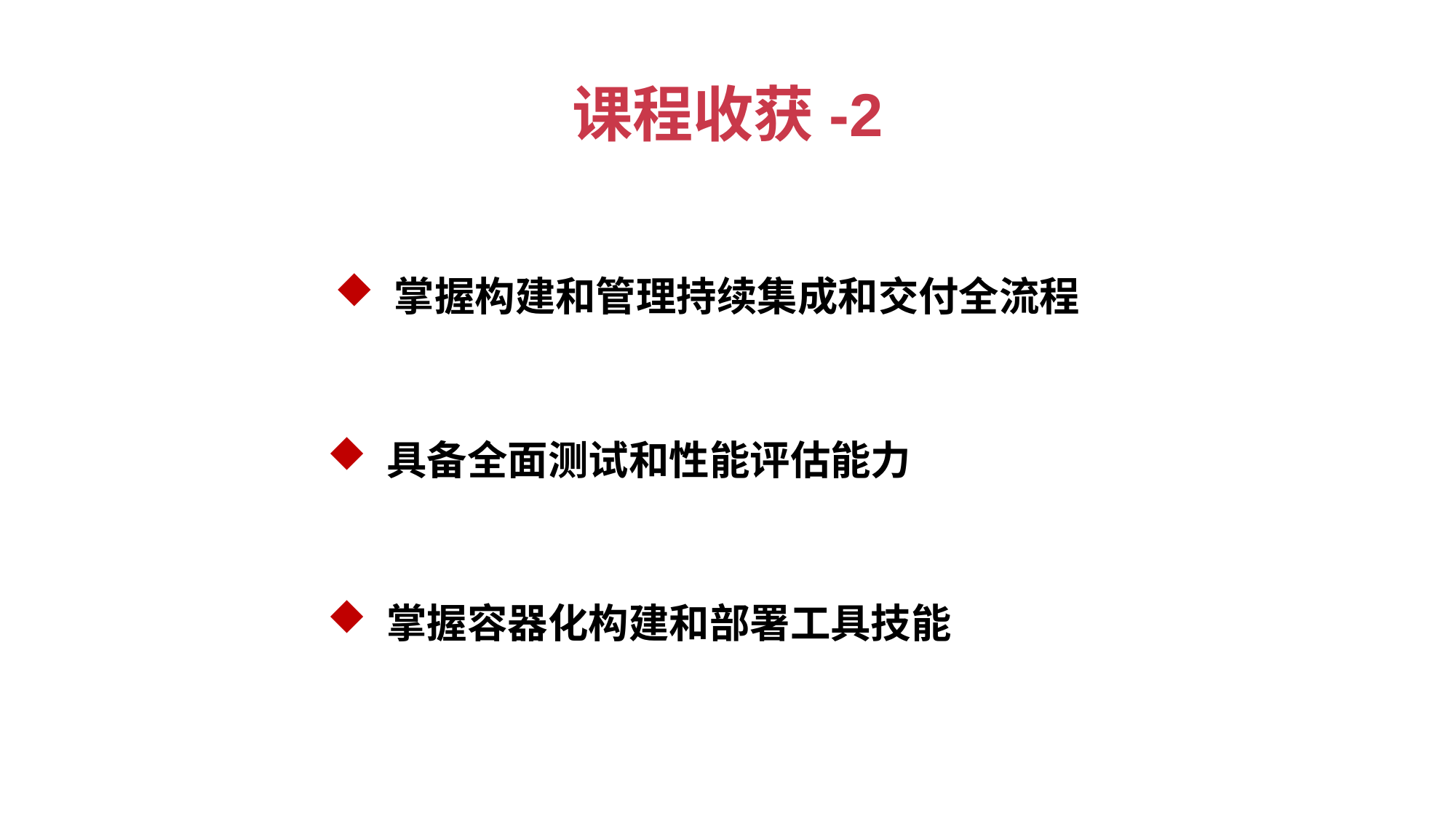

课程收获-2
 掌握构建和管理持续集成和交付全流程
 具备全面测试和性能评估能力
 掌握容器化构建和部署工具技能